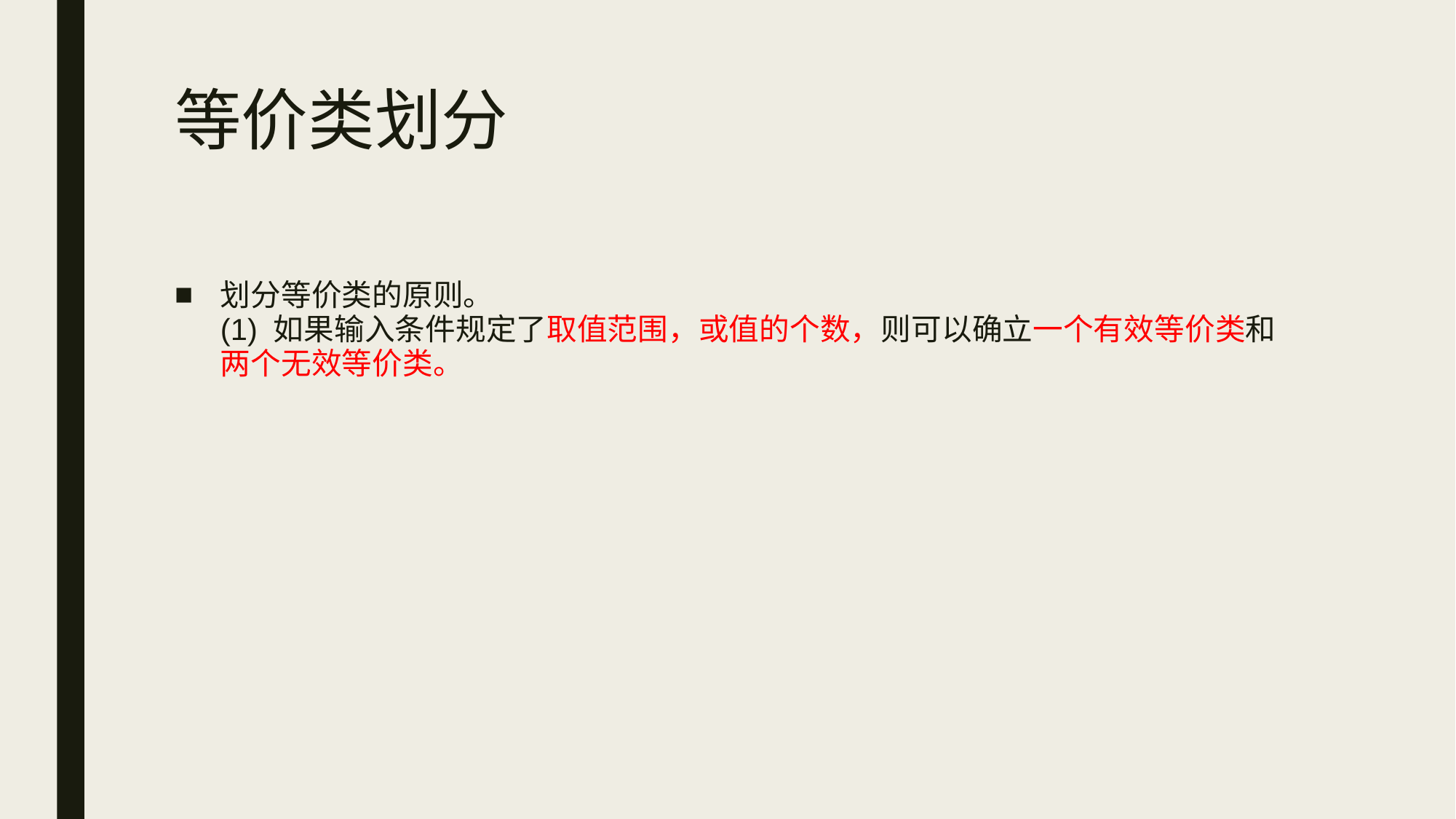

等价类划分
划分等价类的原则。
(1) 如果输入条件规定了取值范围，或值的个数，则可以确立一个有效等价类和两个无效等价类。